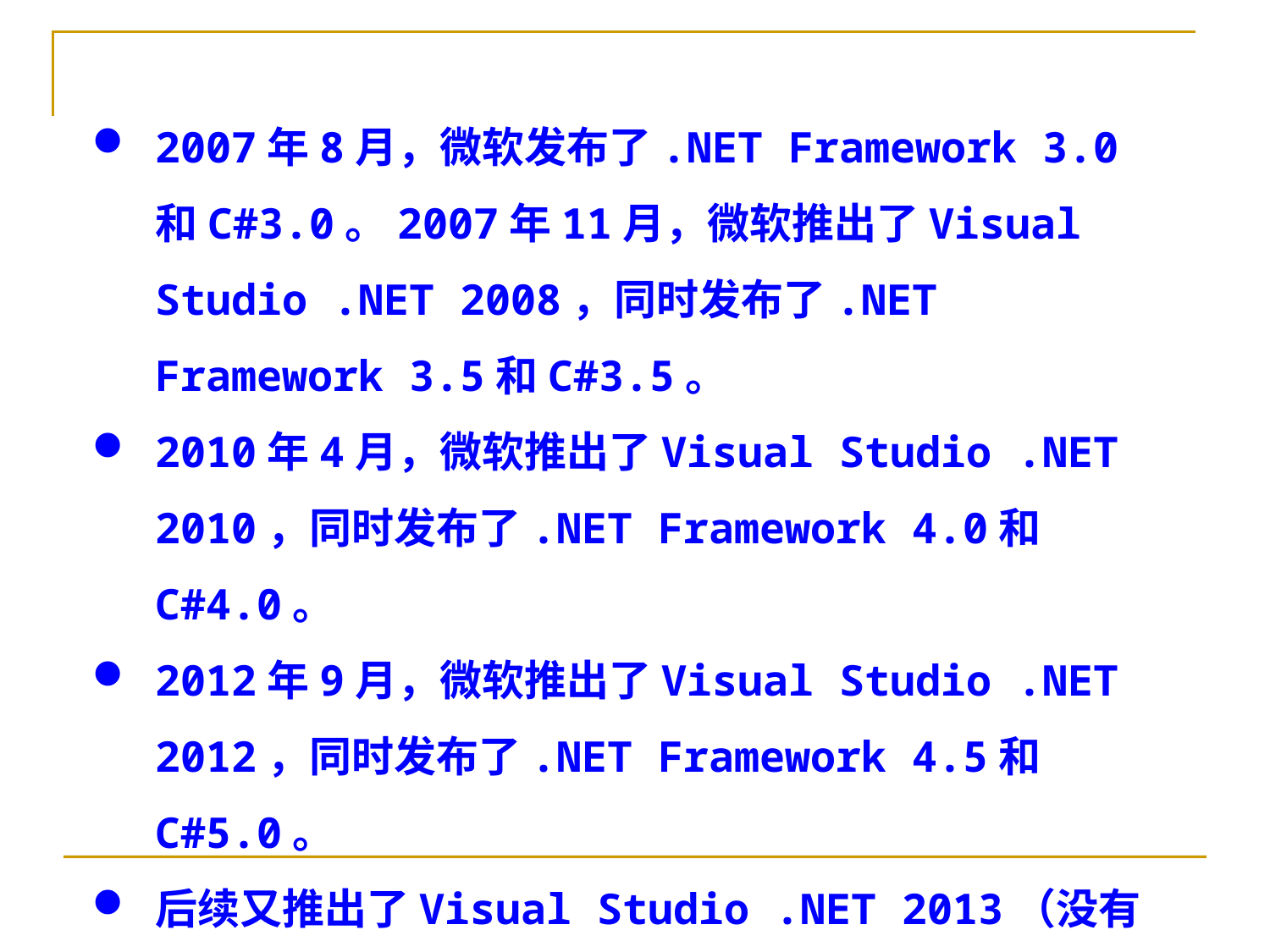

2007年8月，微软发布了.NET Framework 3.0和C#3.0。2007年11月，微软推出了Visual Studio .NET 2008，同时发布了.NET Framework 3.5和C#3.5。
2010年4月，微软推出了Visual Studio .NET 2010，同时发布了.NET Framework 4.0和C#4.0。
2012年9月，微软推出了Visual Studio .NET 2012，同时发布了.NET Framework 4.5和C#5.0。
后续又推出了Visual Studio .NET 2013（没有更新C#5.0）和Visual Studio .NET 2014以及C#6.0等。